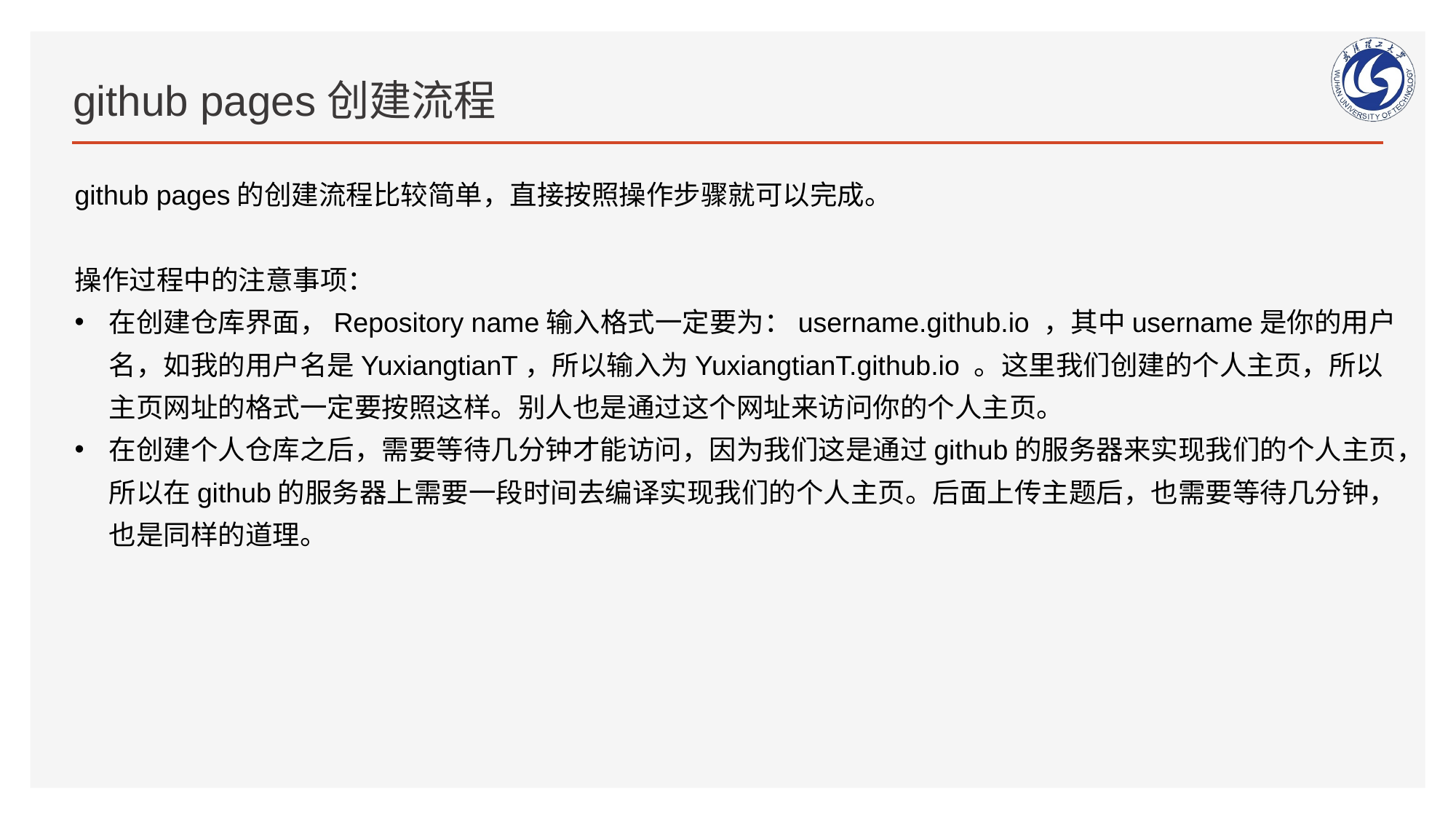

# github pages创建流程
github pages的创建流程比较简单，直接按照操作步骤就可以完成。

操作过程中的注意事项：
在创建仓库界面，Repository name输入格式一定要为：username.github.io ，其中username是你的用户名，如我的用户名是YuxiangtianT，所以输入为YuxiangtianT.github.io 。这里我们创建的个人主页，所以主页网址的格式一定要按照这样。别人也是通过这个网址来访问你的个人主页。
在创建个人仓库之后，需要等待几分钟才能访问，因为我们这是通过github的服务器来实现我们的个人主页，所以在github的服务器上需要一段时间去编译实现我们的个人主页。后面上传主题后，也需要等待几分钟，也是同样的道理。